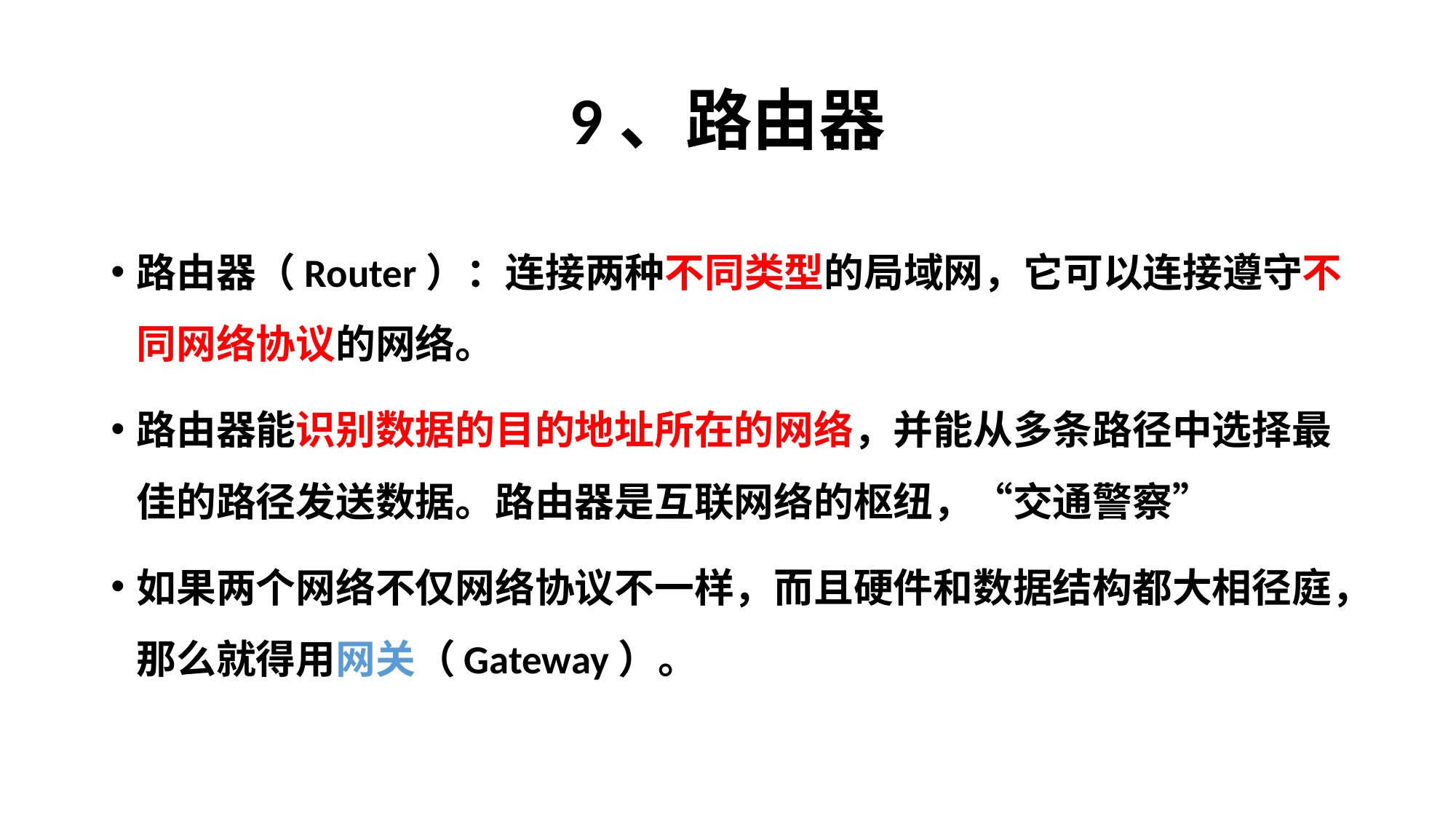

# 9、路由器
路由器（Router）：连接两种不同类型的局域网，它可以连接遵守不同网络协议的网络。
路由器能识别数据的目的地址所在的网络，并能从多条路径中选择最佳的路径发送数据。路由器是互联网络的枢纽，“交通警察”
如果两个网络不仅网络协议不一样，而且硬件和数据结构都大相径庭，那么就得用网关（Gateway）。